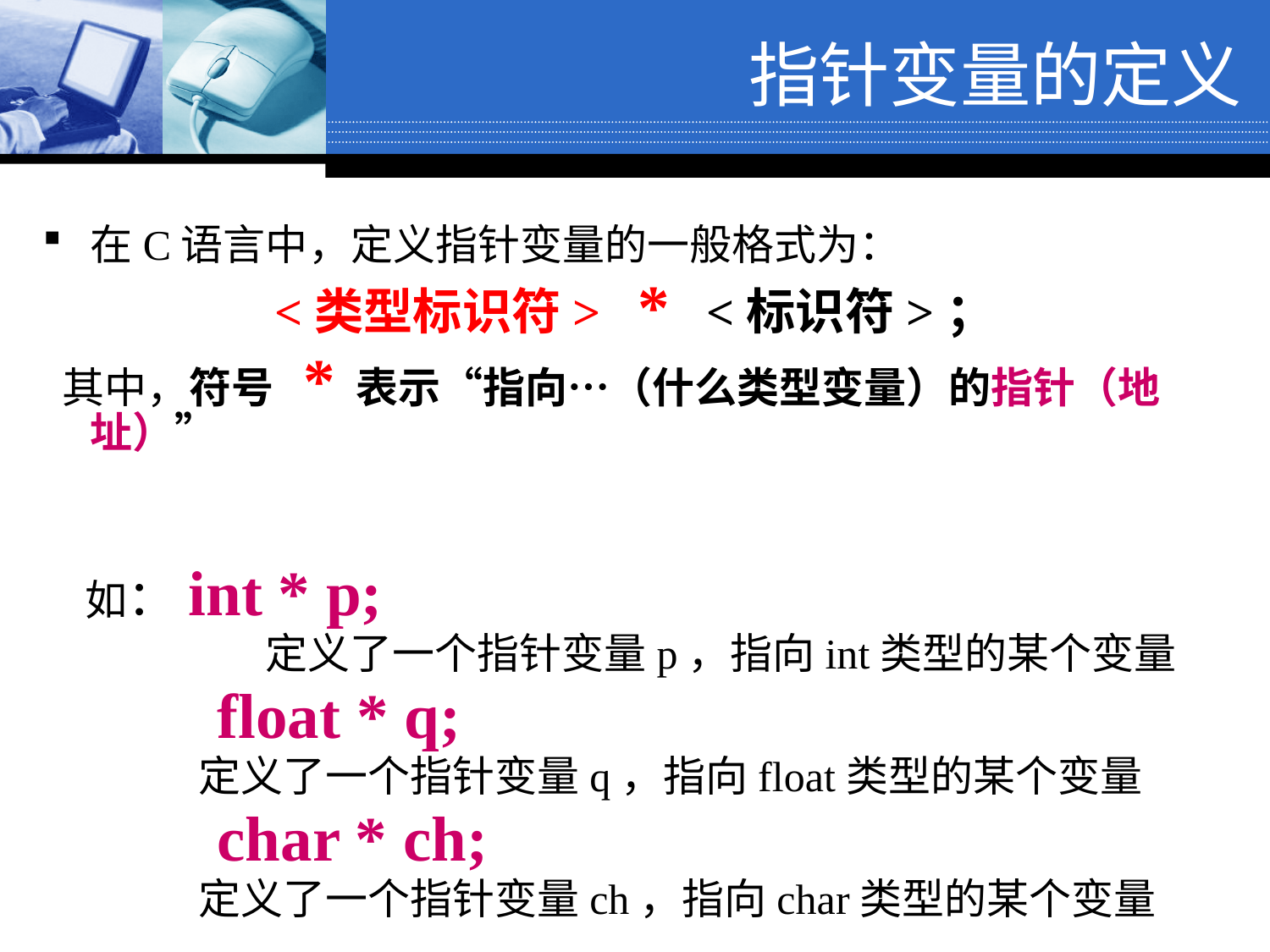

# 指针变量的定义

在C语言中，定义指针变量的一般格式为：
   	               <类型标识符>   *   <标识符>；
 其中，符号 * 表示“指向…（什么类型变量）的指针（地址）”

　如：int * p;
       	    定义了一个指针变量p，指向int类型的某个变量
     	float * q;
　　　   定义了一个指针变量q，指向float类型的某个变量
	  	char * ch;
　　   　定义了一个指针变量ch，指向char类型的某个变量